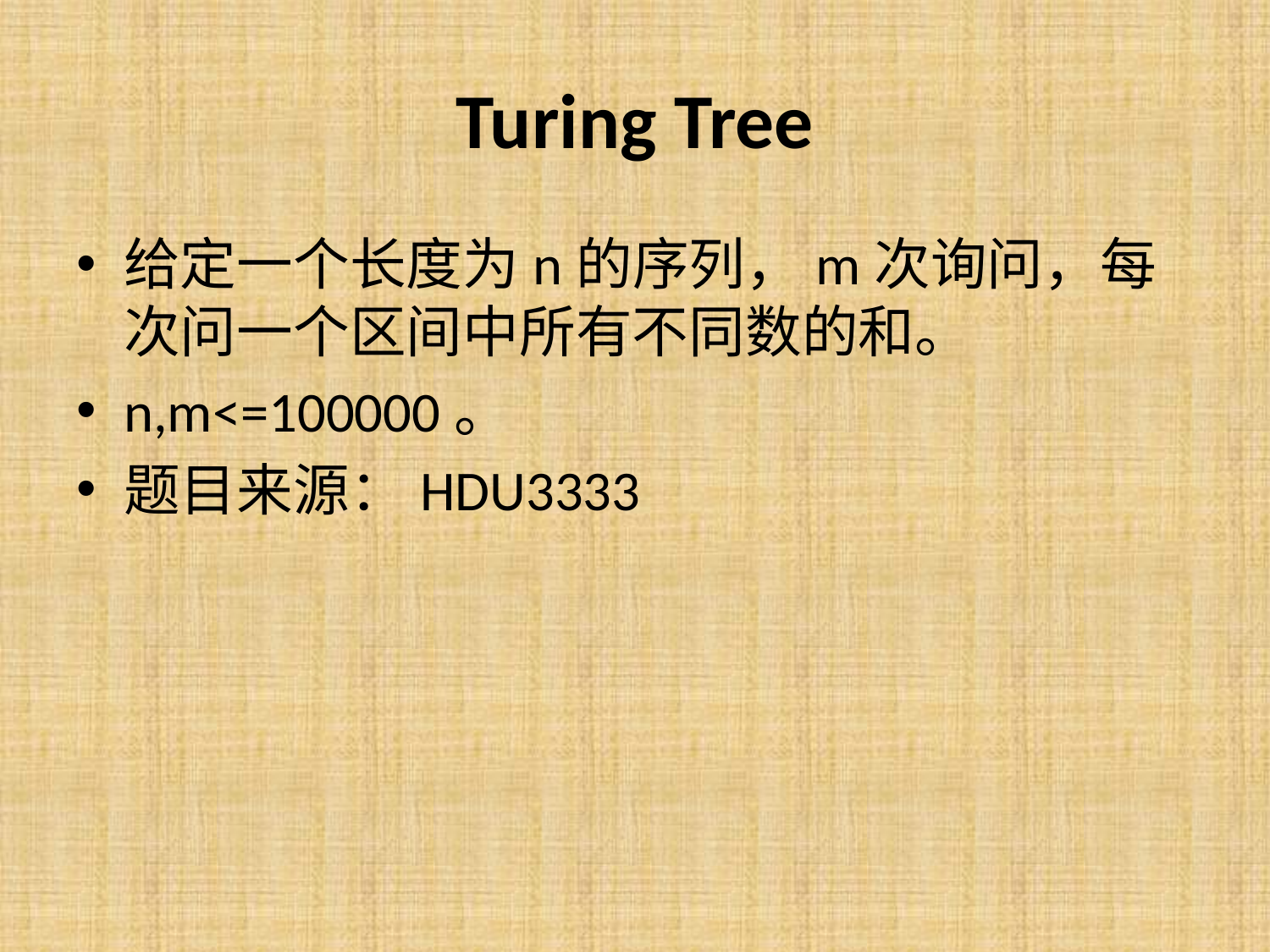

# Turing Tree
给定一个长度为n的序列，m次询问，每次问一个区间中所有不同数的和。
n,m<=100000。
题目来源：HDU3333